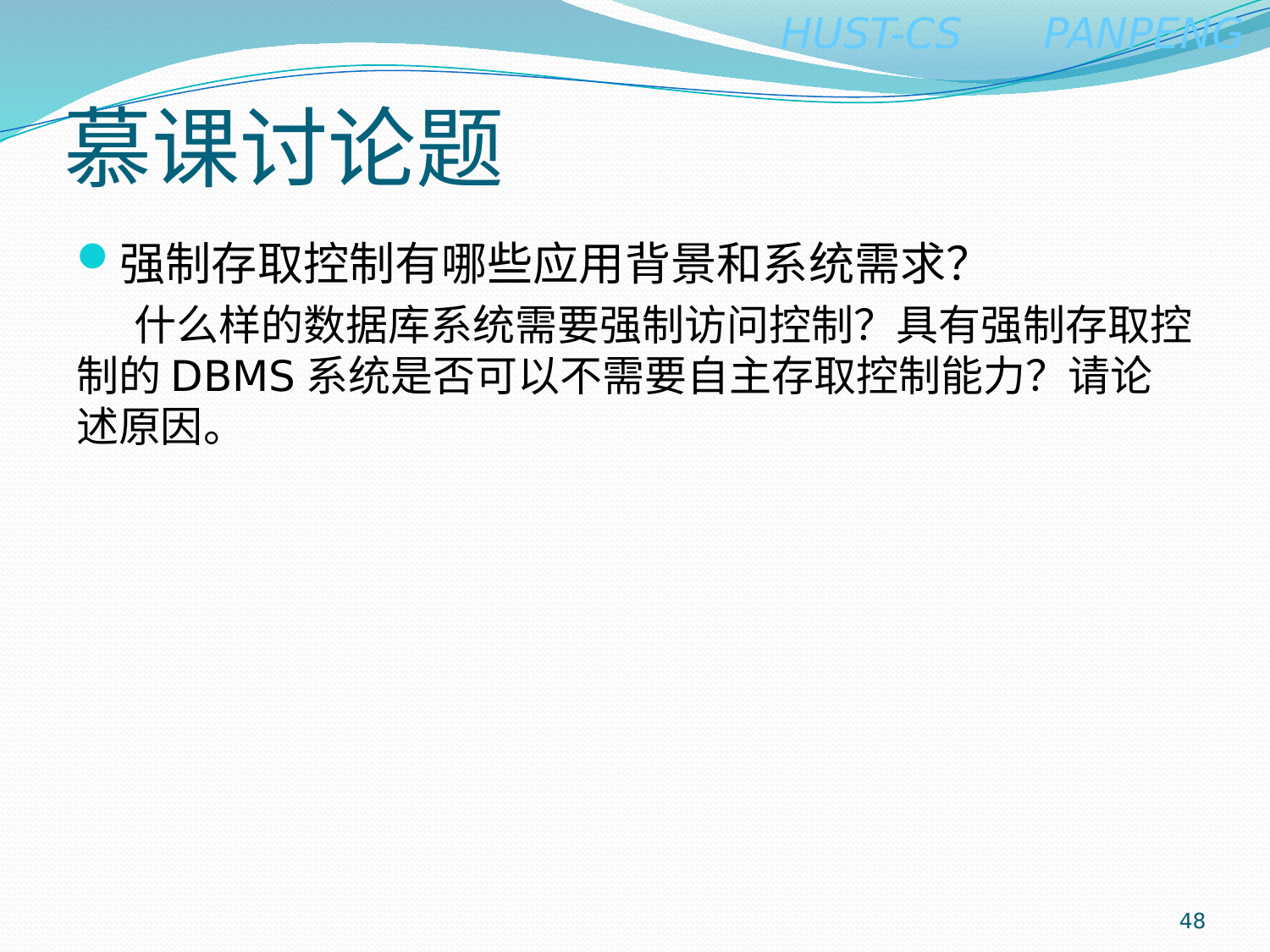

# 慕课讨论题
强制存取控制有哪些应用背景和系统需求？
     什么样的数据库系统需要强制访问控制？具有强制存取控制的DBMS系统是否可以不需要自主存取控制能力？请论述原因。

48